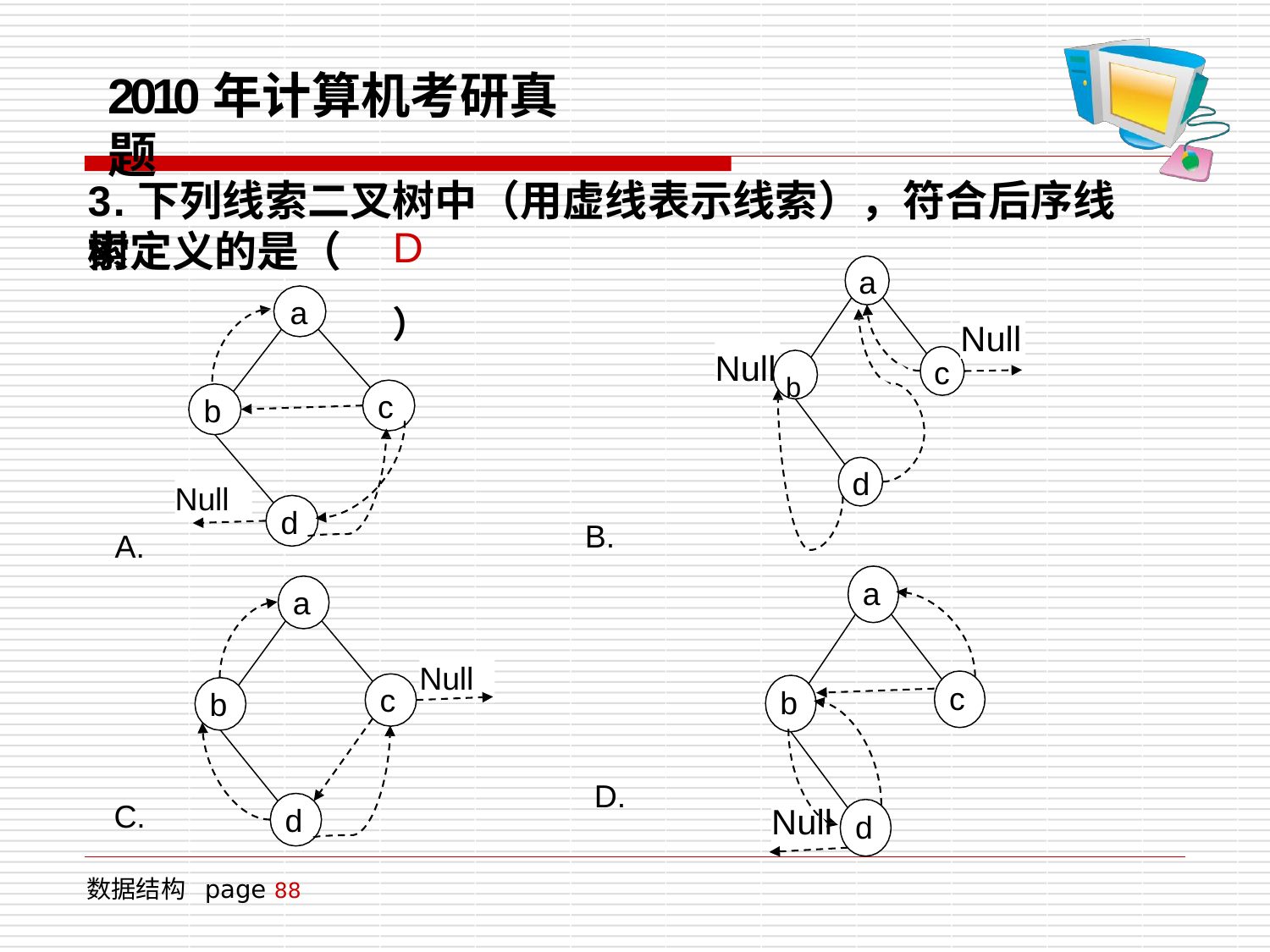

# 2010年计算机考研真题

3.下列线索二叉树中（用虚线表示线索），符合后序线索
树定义的是（
a
D ）

a

Null

Null b

c

c
b

d
Null

d
B.

A.

a

a

Null

c

c
b
b

D.

C.
Null
d

d

数据结构 page 88